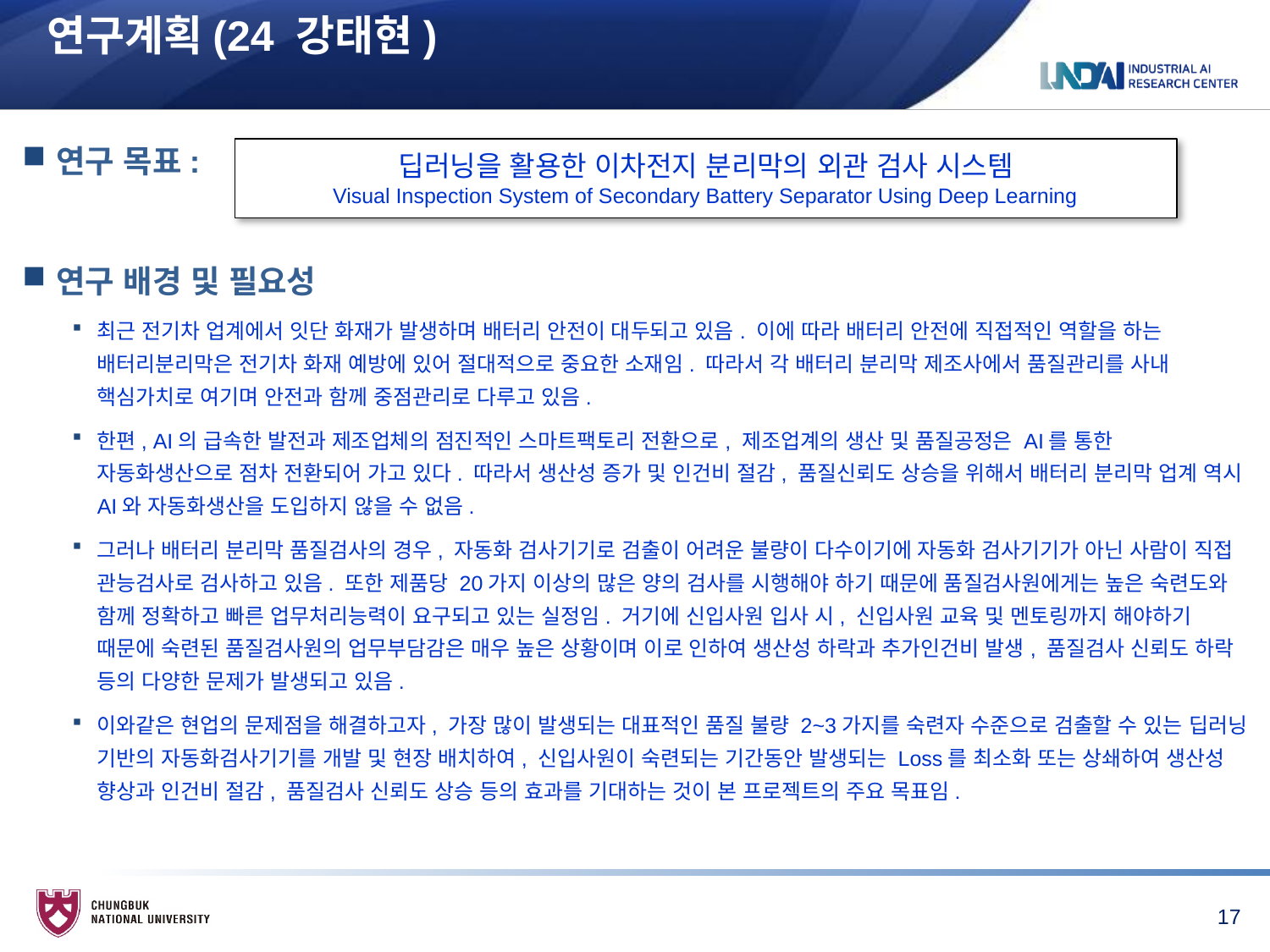

# 연구계획(24 강태현)
연구 목표:

연구 배경 및 필요성
최근 전기차 업계에서 잇단 화재가 발생하며 배터리 안전이 대두되고 있음. 이에 따라 배터리 안전에 직접적인 역할을 하는 배터리분리막은 전기차 화재 예방에 있어 절대적으로 중요한 소재임. 따라서 각 배터리 분리막 제조사에서 품질관리를 사내 핵심가치로 여기며 안전과 함께 중점관리로 다루고 있음.
한편, AI의 급속한 발전과 제조업체의 점진적인 스마트팩토리 전환으로, 제조업계의 생산 및 품질공정은 AI를 통한 자동화생산으로 점차 전환되어 가고 있다. 따라서 생산성 증가 및 인건비 절감, 품질신뢰도 상승을 위해서 배터리 분리막 업계 역시 AI와 자동화생산을 도입하지 않을 수 없음.
그러나 배터리 분리막 품질검사의 경우, 자동화 검사기기로 검출이 어려운 불량이 다수이기에 자동화 검사기기가 아닌 사람이 직접 관능검사로 검사하고 있음. 또한 제품당 20가지 이상의 많은 양의 검사를 시행해야 하기 때문에 품질검사원에게는 높은 숙련도와 함께 정확하고 빠른 업무처리능력이 요구되고 있는 실정임. 거기에 신입사원 입사 시, 신입사원 교육 및 멘토링까지 해야하기 때문에 숙련된 품질검사원의 업무부담감은 매우 높은 상황이며 이로 인하여 생산성 하락과 추가인건비 발생, 품질검사 신뢰도 하락 등의 다양한 문제가 발생되고 있음.
이와같은 현업의 문제점을 해결하고자, 가장 많이 발생되는 대표적인 품질 불량 2~3가지를 숙련자 수준으로 검출할 수 있는 딥러닝 기반의 자동화검사기기를 개발 및 현장 배치하여, 신입사원이 숙련되는 기간동안 발생되는 Loss를 최소화 또는 상쇄하여 생산성 향상과 인건비 절감, 품질검사 신뢰도 상승 등의 효과를 기대하는 것이 본 프로젝트의 주요 목표임.
딥러닝을 활용한 이차전지 분리막의 외관 검사 시스템
Visual Inspection System of Secondary Battery Separator Using Deep Learning